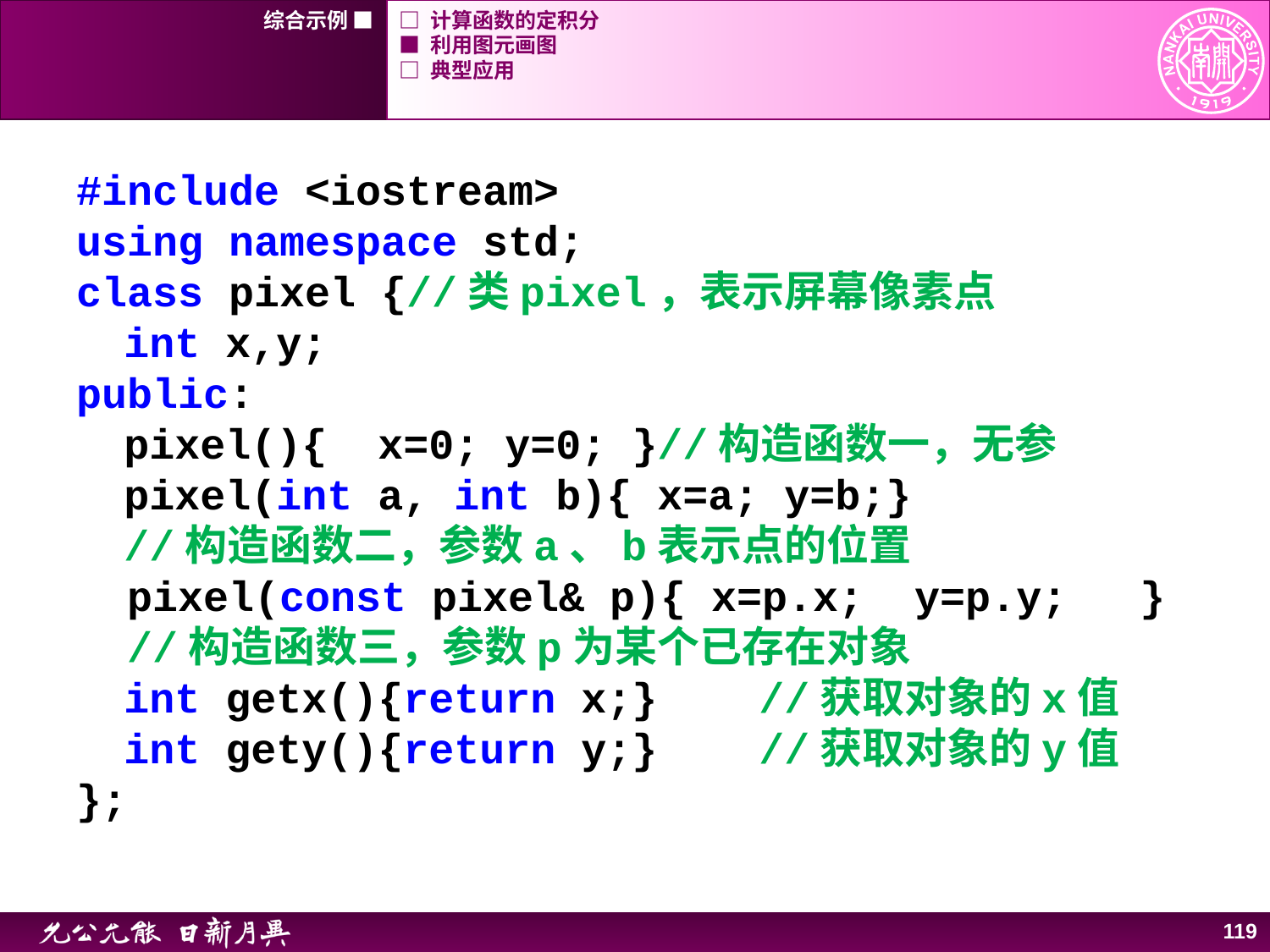

综合示例 ■
□ 计算函数的定积分

■ 利用图元画图

□ 典型应用

#include <iostream>
using namespace std;
class pixel {//类pixel，表示屏幕像素点
	int x,y;
public:
	pixel(){  x=0; y=0; }//构造函数一，无参
	pixel(int a, int b){ x=a; y=b;}
	//构造函数二，参数a、b表示点的位置
  pixel(const pixel& p){ x=p.x;  y=p.y;	}
  //构造函数三，参数p为某个已存在对象
	int getx(){return x;}	//获取对象的x值
	int gety(){return y;}	//获取对象的y值
};
119